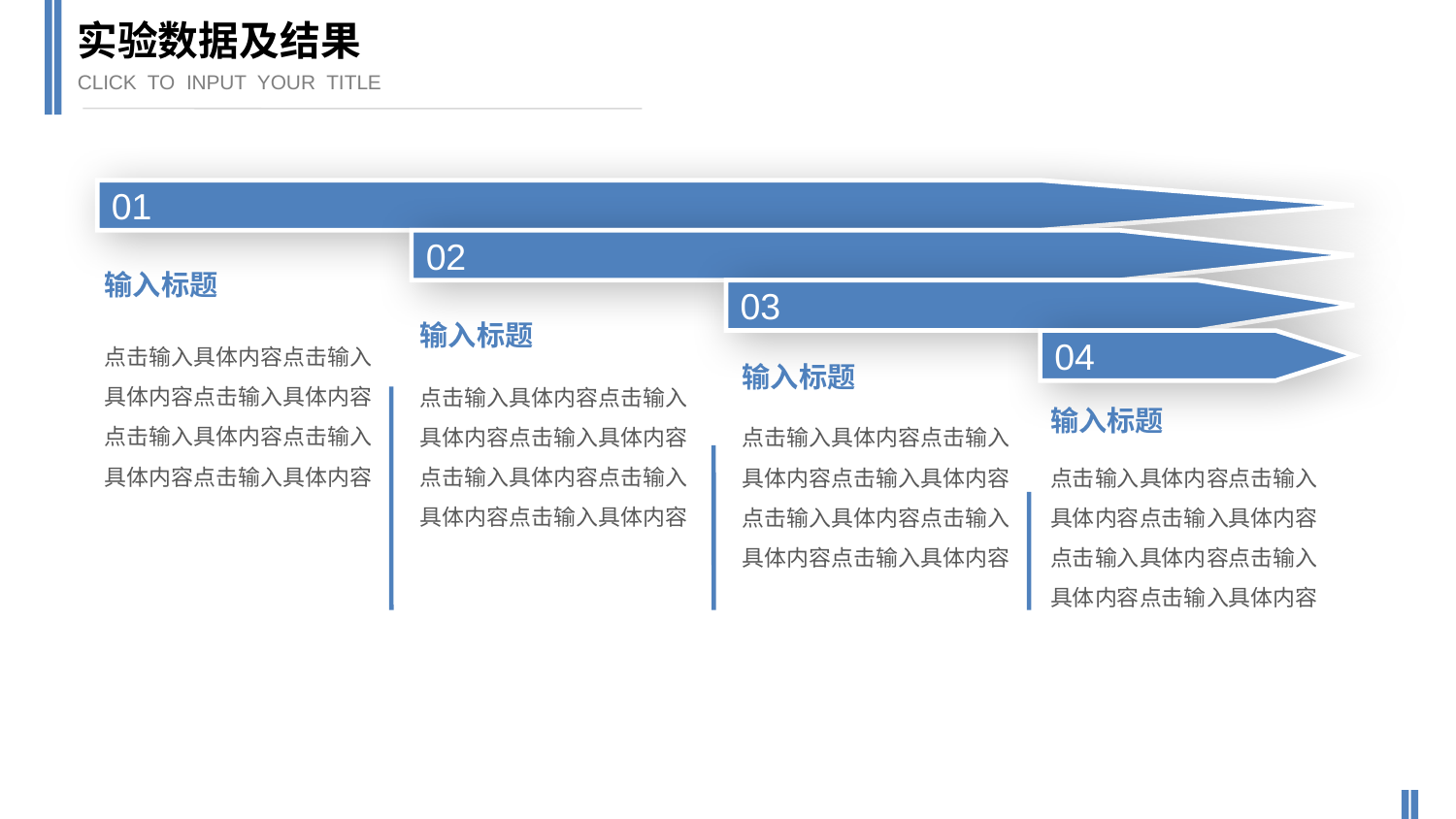

实验数据及结果
CLICK  TO  INPUT  YOUR  TITLE
01
02
输入标题
03
输入标题
点击输入具体内容点击输入具体内容点击输入具体内容点击输入具体内容点击输入具体内容点击输入具体内容
04
输入标题
点击输入具体内容点击输入具体内容点击输入具体内容点击输入具体内容点击输入具体内容点击输入具体内容

输入标题
点击输入具体内容点击输入具体内容点击输入具体内容点击输入具体内容点击输入具体内容点击输入具体内容
点击输入具体内容点击输入具体内容点击输入具体内容点击输入具体内容点击输入具体内容点击输入具体内容